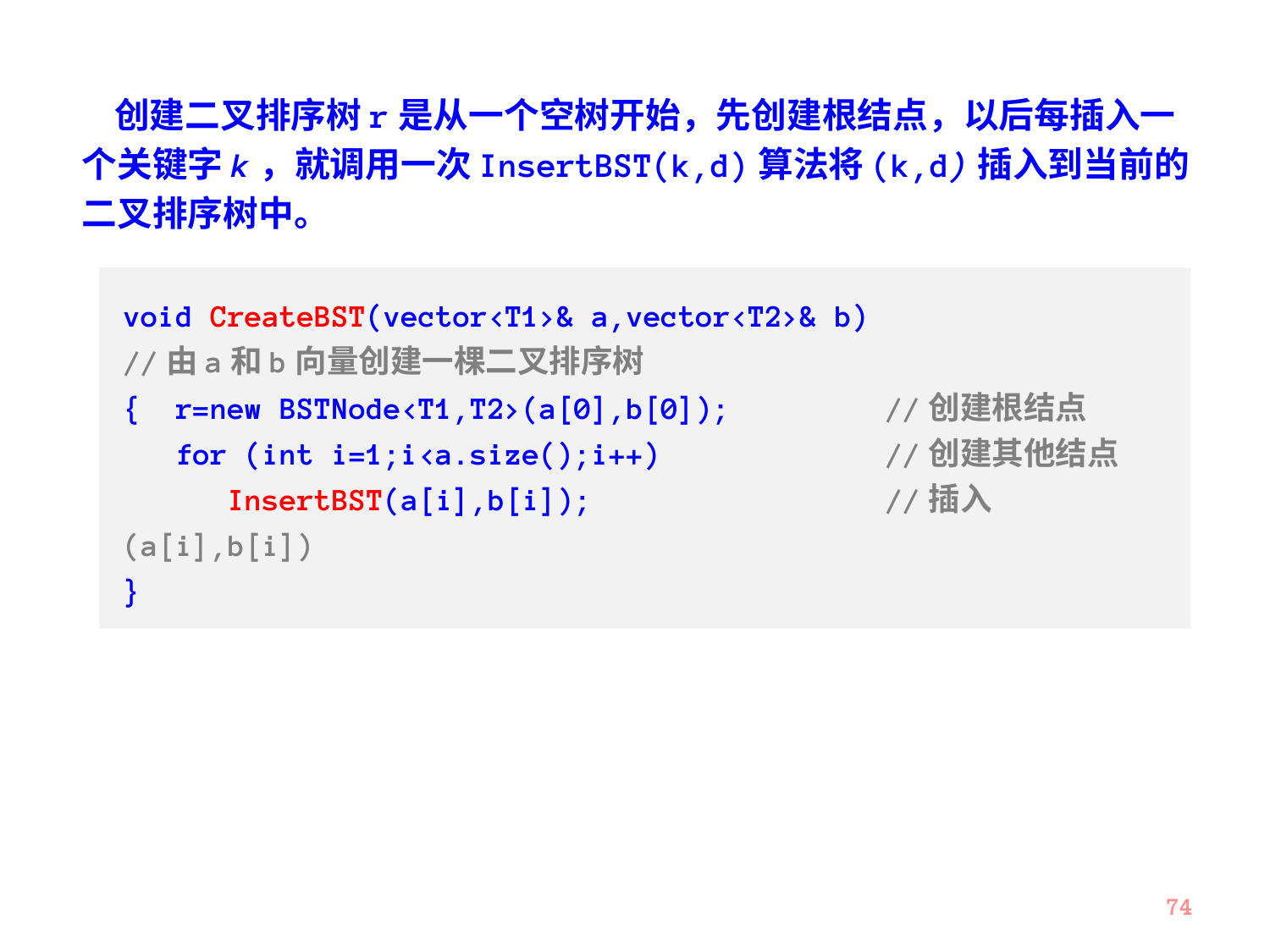

创建二叉排序树r是从一个空树开始，先创建根结点，以后每插入一个关键字k，就调用一次InsertBST(k,d)算法将(k,d)插入到当前的二叉排序树中。
void CreateBST(vector<T1>& a,vector<T2>& b)
//由a和b向量创建一棵二叉排序树
{  r=new BSTNode<T1,T2>(a[0],b[0]);		//创建根结点
   for (int i=1;i<a.size();i++)		//创建其他结点
      InsertBST(a[i],b[i]);			//插入(a[i],b[i])
}
74